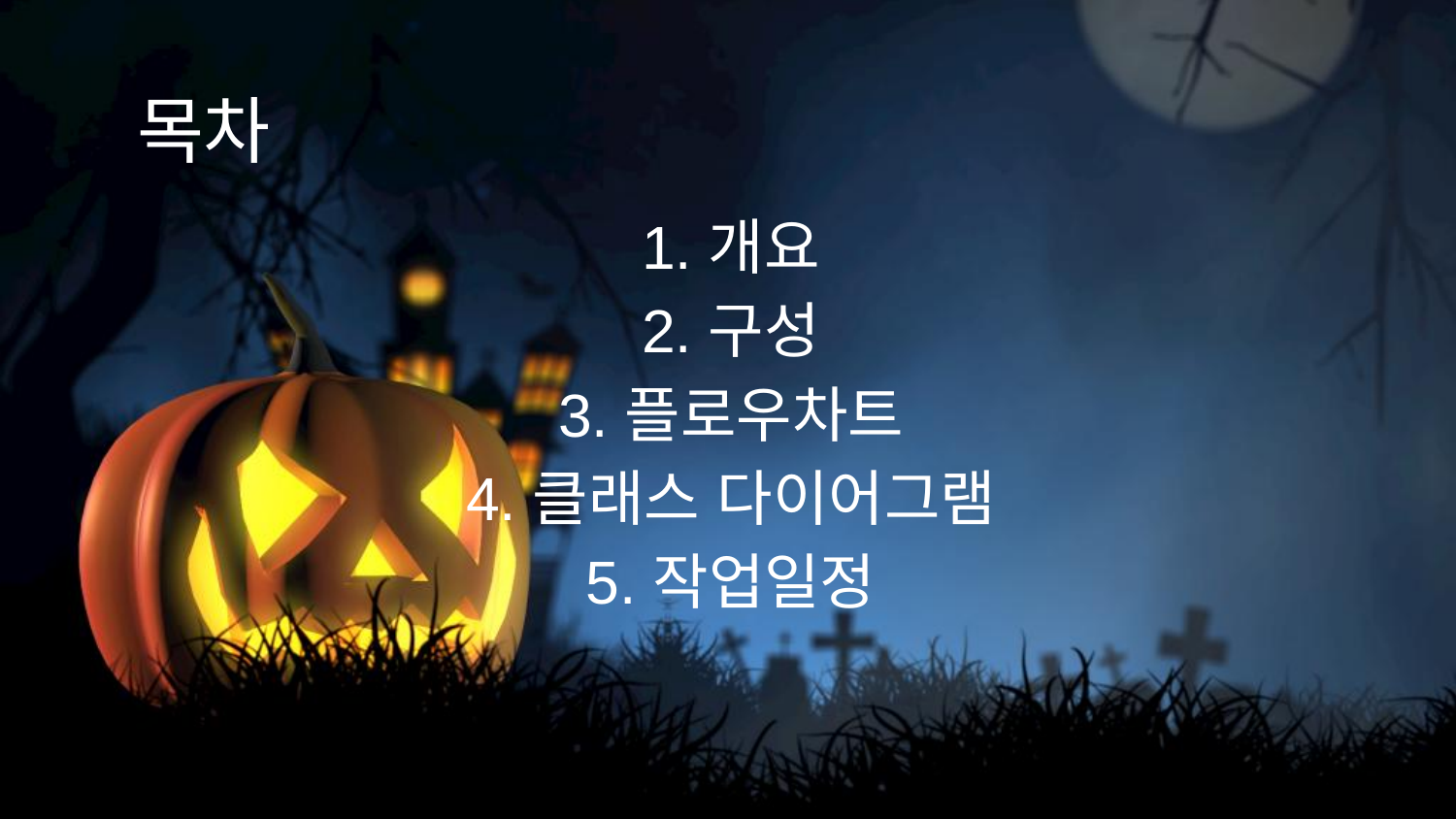

# 목차
개요
구성
플로우차트
클래스 다이어그램
작업일정